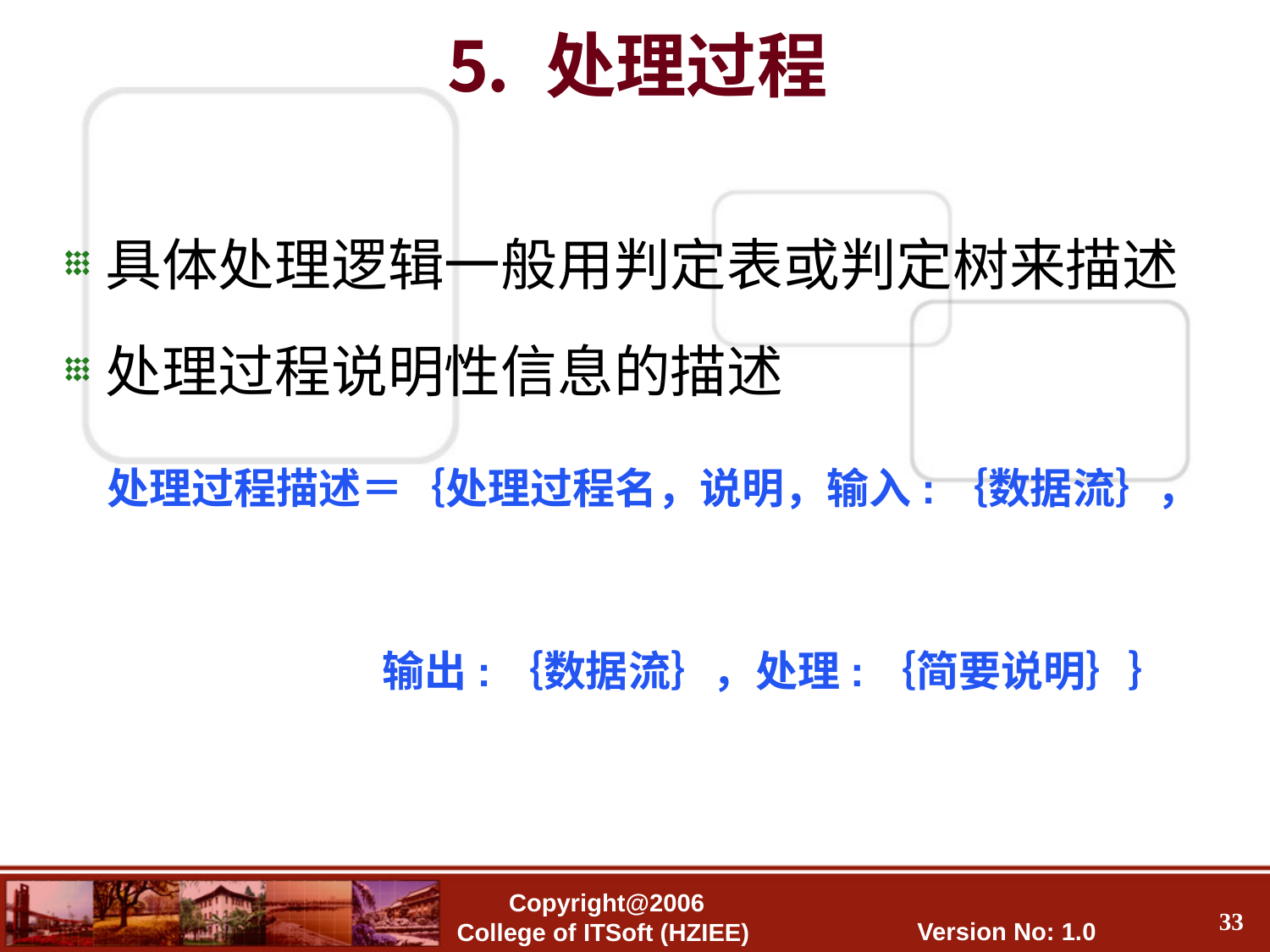

# ⒌ 处理过程
具体处理逻辑一般用判定表或判定树来描述
处理过程说明性信息的描述
　处理过程描述＝｛处理过程名，说明，输入:｛数据流｝，
                                 输出:｛数据流｝，处理:｛简要说明｝｝